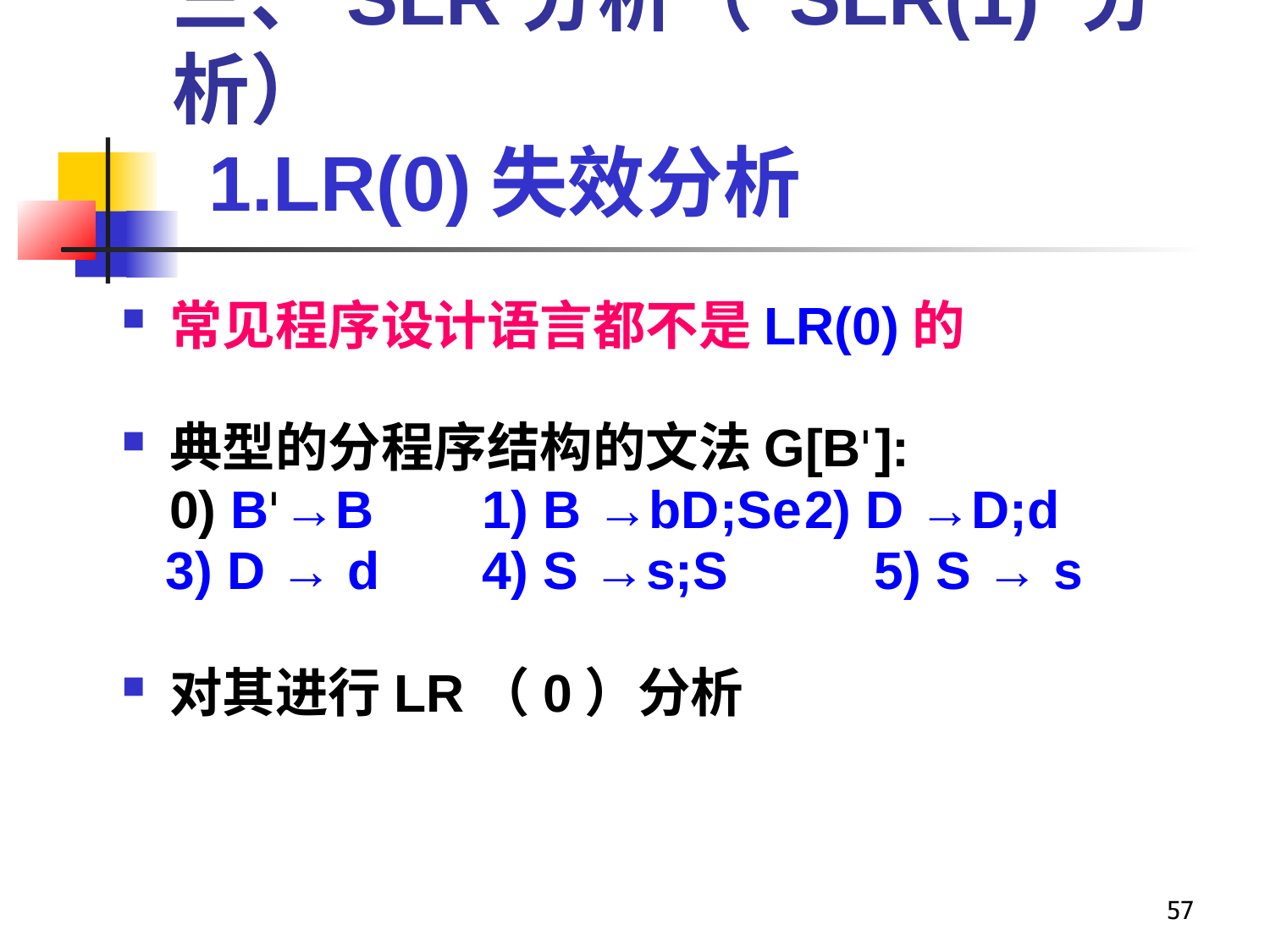

三、SLR分析（ SLR(1) 分析）
 1.LR(0)失效分析
常见程序设计语言都不是LR(0)的

典型的分程序结构的文法G[B']:
	0) B'→B	    1) B →bD;Se	2) D →D;d
   3) D → d	    4) S →s;S          5) S → s

对其进行LR（0）分析

57